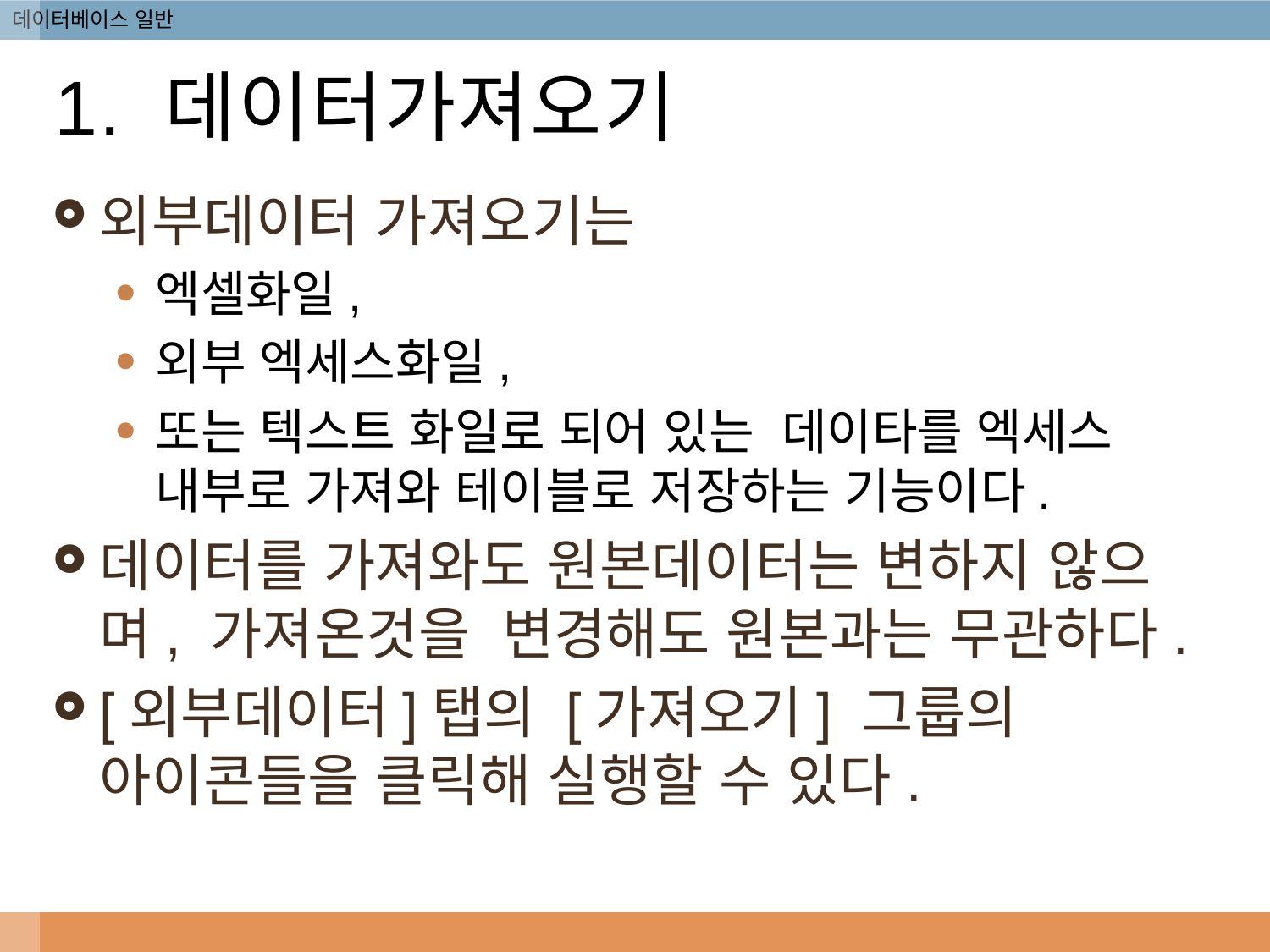

# 1. 데이터가져오기
외부데이터 가져오기는
엑셀화일,
외부 엑세스화일,
또는 텍스트 화일로 되어 있는  데이타를 엑세스 내부로 가져와 테이블로 저장하는 기능이다.
데이터를 가져와도 원본데이터는 변하지 않으며, 가져온것을  변경해도 원본과는 무관하다.
[외부데이터]탭의 [가져오기] 그룹의 아이콘들을 클릭해 실행할 수 있다.